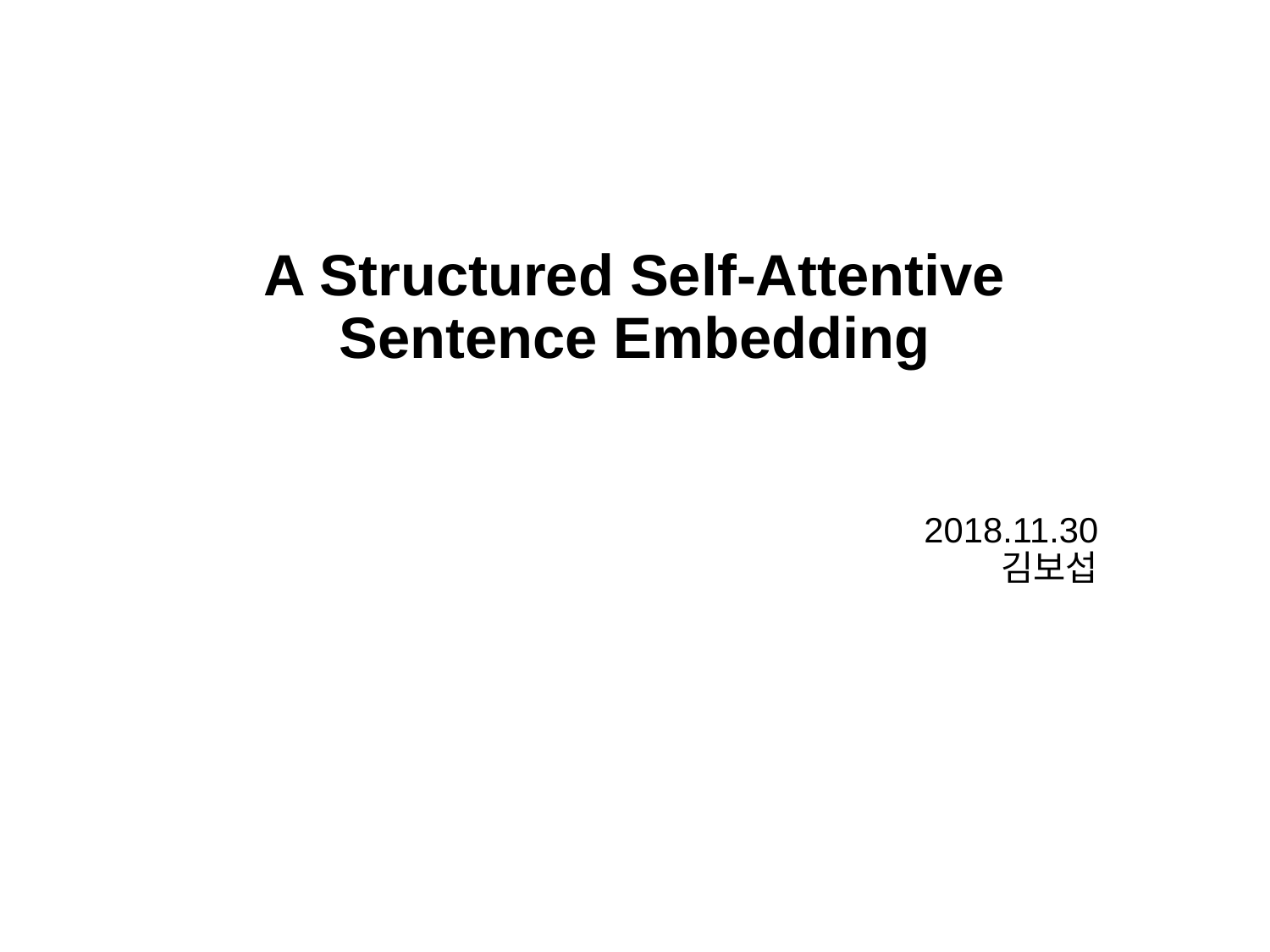

# A Structured Self-Attentive Sentence Embedding
2018.11.30
김보섭